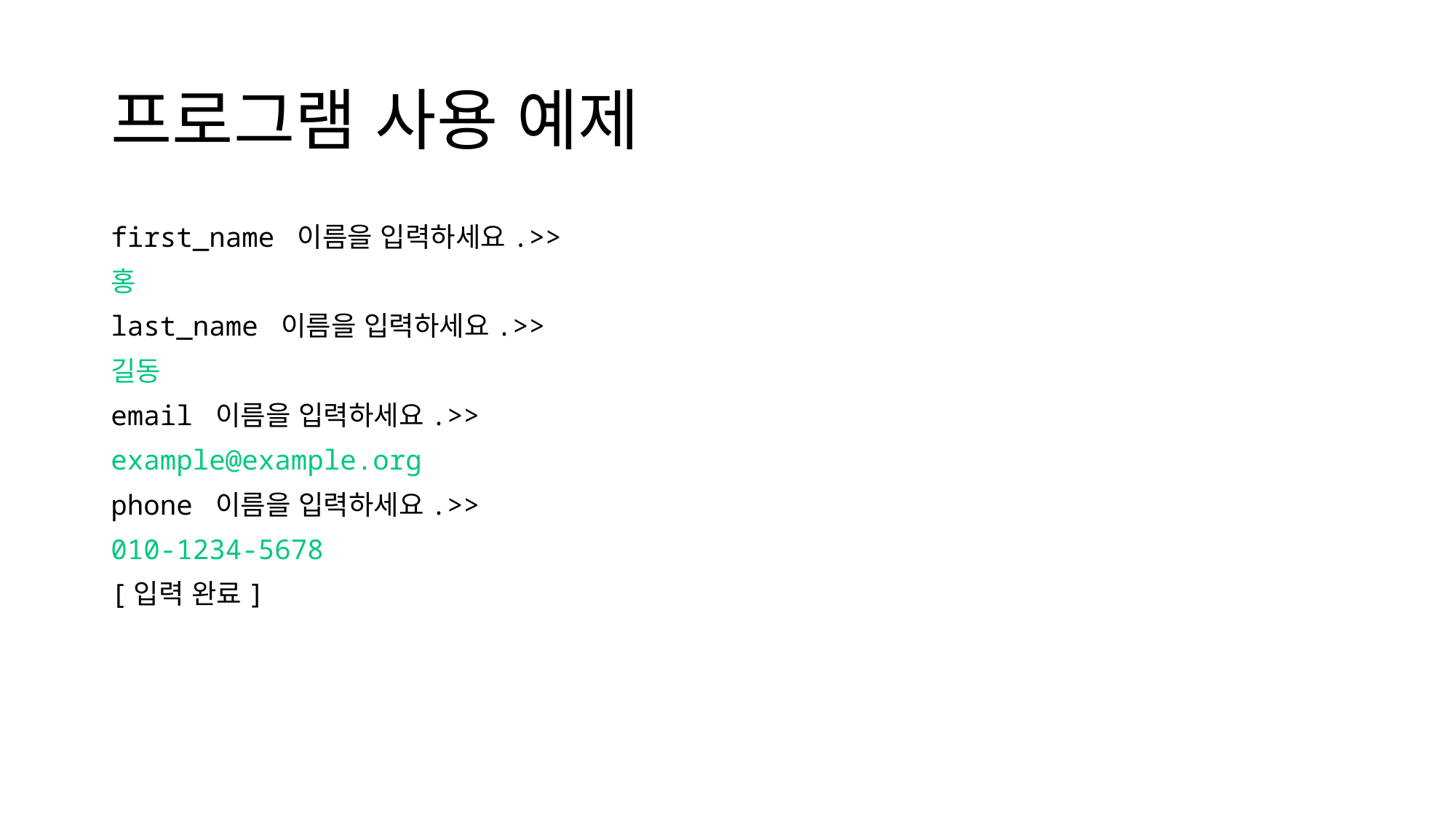

# 프로그램 사용 예제
first_name 이름을 입력하세요.>>
홍
last_name 이름을 입력하세요.>>
길동
email 이름을 입력하세요.>>
example@example.org
phone 이름을 입력하세요.>>
010-1234-5678
[입력 완료]